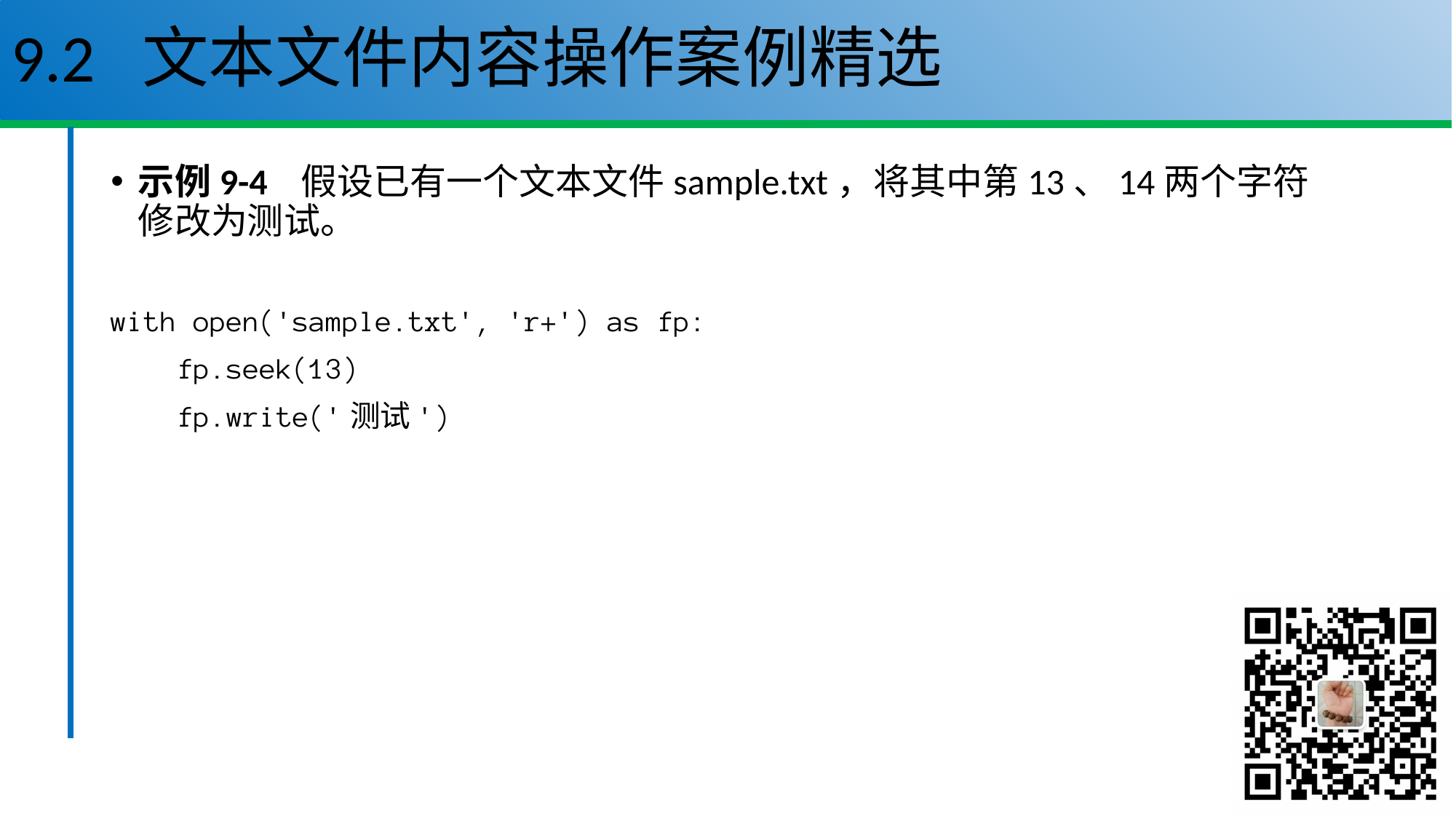

# 9.2  文本文件内容操作案例精选
示例9-4   假设已有一个文本文件sample.txt，将其中第13、14两个字符修改为测试。

with open('sample.txt', 'r+') as fp:
    fp.seek(13)
    fp.write('测试')
13